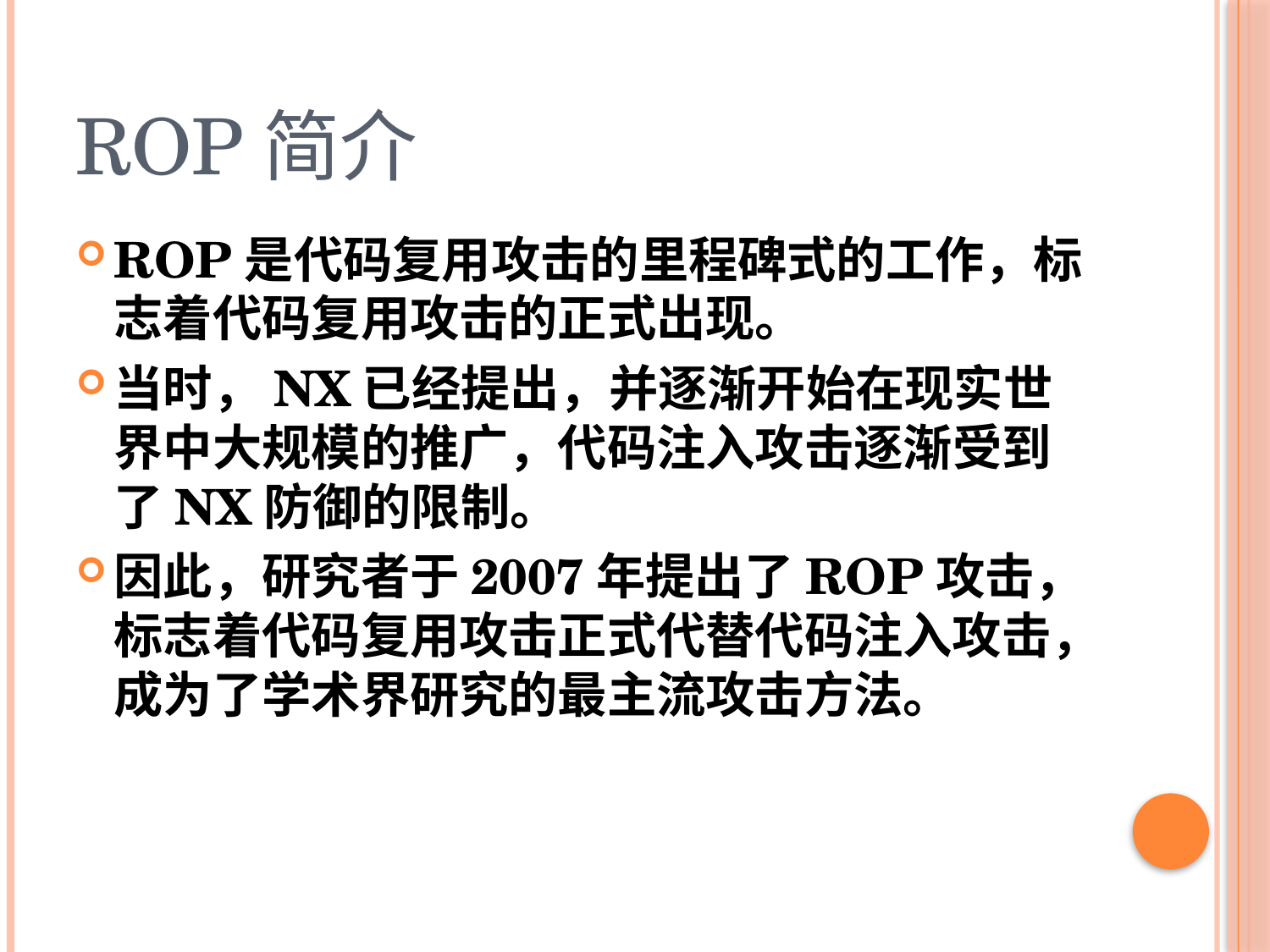

# ROP简介
ROP是代码复用攻击的里程碑式的工作，标志着代码复用攻击的正式出现。
当时，NX已经提出，并逐渐开始在现实世界中大规模的推广，代码注入攻击逐渐受到了NX防御的限制。
因此，研究者于2007年提出了ROP攻击，标志着代码复用攻击正式代替代码注入攻击，成为了学术界研究的最主流攻击方法。